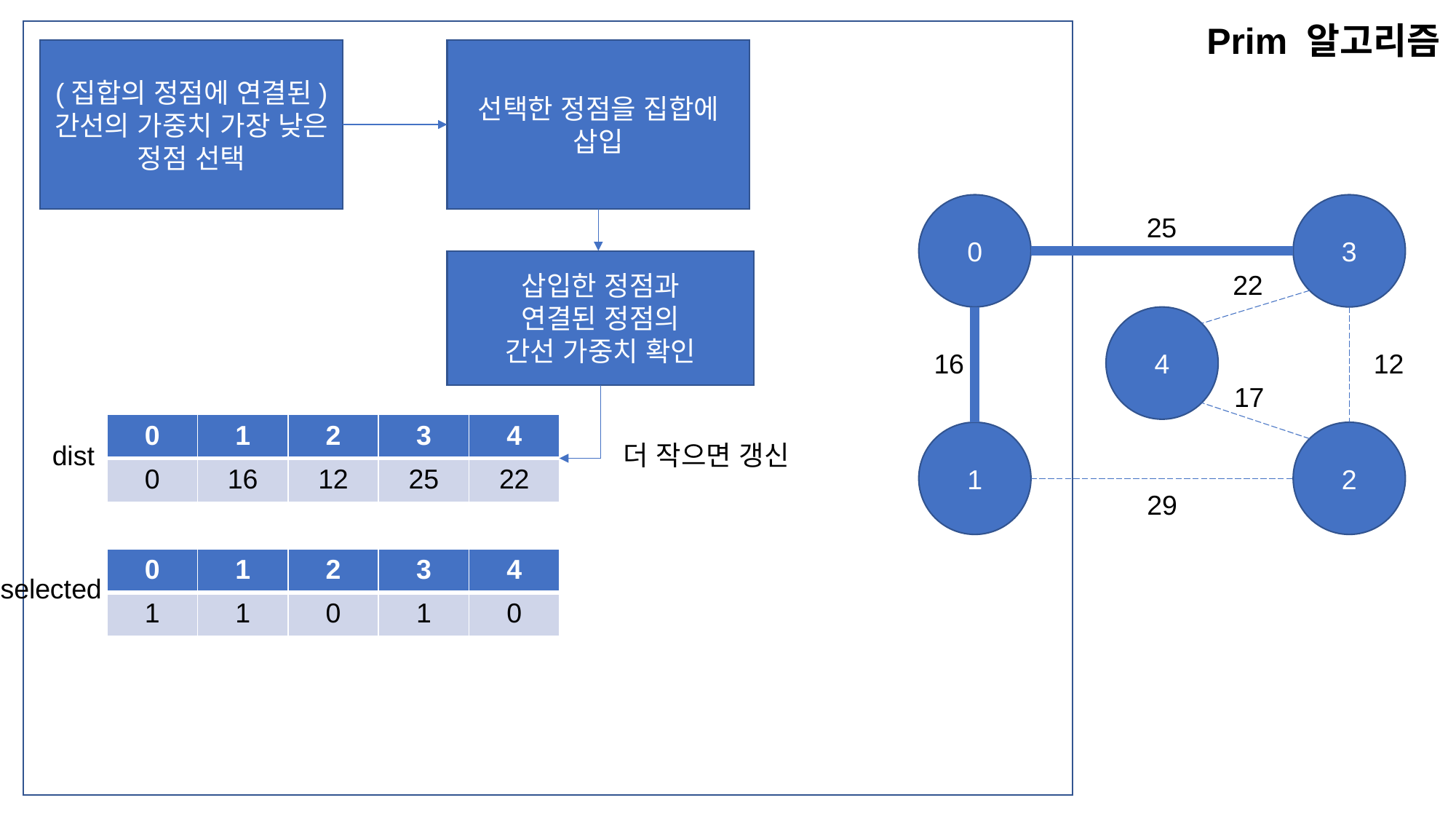

Prim 알고리즘

(집합의 정점에 연결된)
간선의 가중치 가장 낮은 정점 선택
선택한 정점을 집합에 삽입
더 작으면 갱신
0
3
25
22
4
16
12
17
1
2
29
삽입한 정점과
연결된 정점의
간선 가중치 확인
| 0 | 1 | 2 | 3 | 4 |
| --- | --- | --- | --- | --- |
| 0 | 16 | 12 | 25 | 22 |
dist
| 0 | 1 | 2 | 3 | 4 |
| --- | --- | --- | --- | --- |
| 1 | 1 | 0 | 1 | 0 |
selected